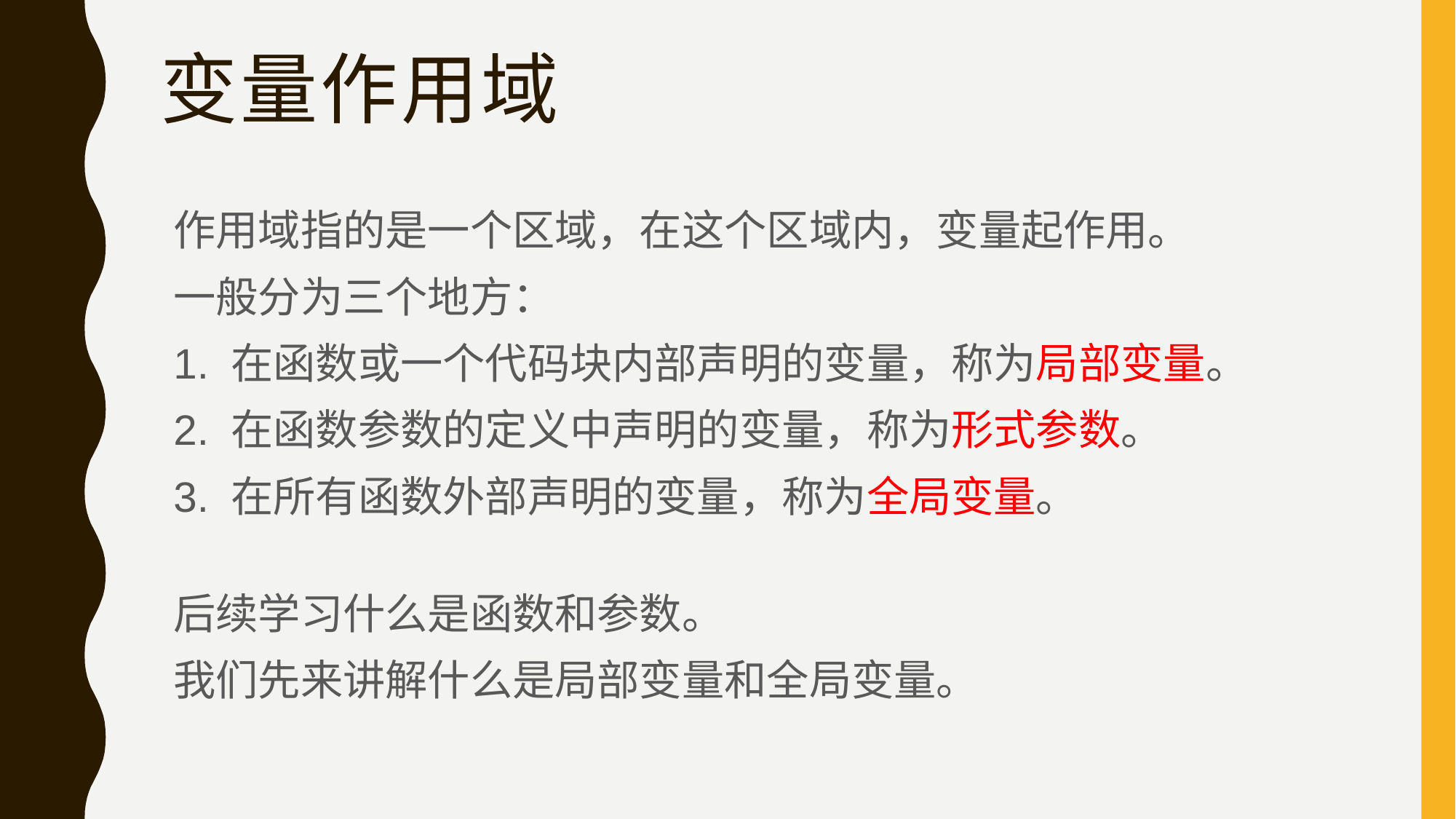

# 变量作用域
作用域指的是一个区域，在这个区域内，变量起作用。
一般分为三个地方：
1. 在函数或一个代码块内部声明的变量，称为局部变量。
2. 在函数参数的定义中声明的变量，称为形式参数。
3. 在所有函数外部声明的变量，称为全局变量。

后续学习什么是函数和参数。
我们先来讲解什么是局部变量和全局变量。